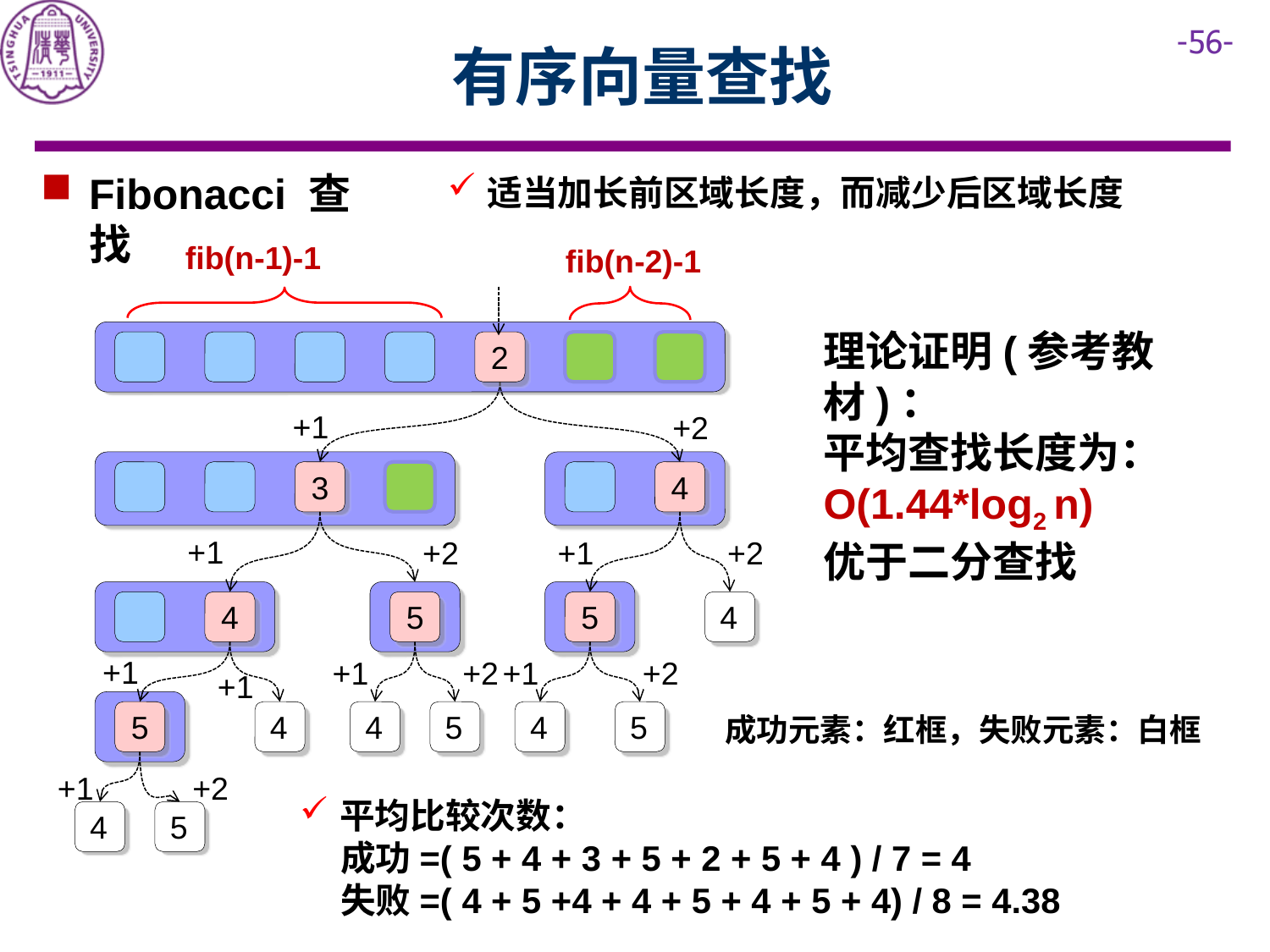

# 有序向量查找

Fibonacci 查找
适当加长前区域长度，而减少后区域长度
fib(n-1)-1
fib(n-2)-1

理论证明(参考教材)：
平均查找长度为：O(1.44*log2 n)
优于二分查找

2

+1
+2

3

4
+1
+2
+1
+2

4
5
5
4
+1
+1
+2
+1
+2
+1

5
4
4
5
4
5
成功元素：红框，失败元素：白框
+1
+2
平均比较次数：
    成功=( 5 + 4 + 3 + 5 + 2 + 5 + 4 ) / 7 = 4
    失败=( 4 + 5 +4 + 4 + 5 + 4 + 5 + 4) / 8 = 4.38
4
5